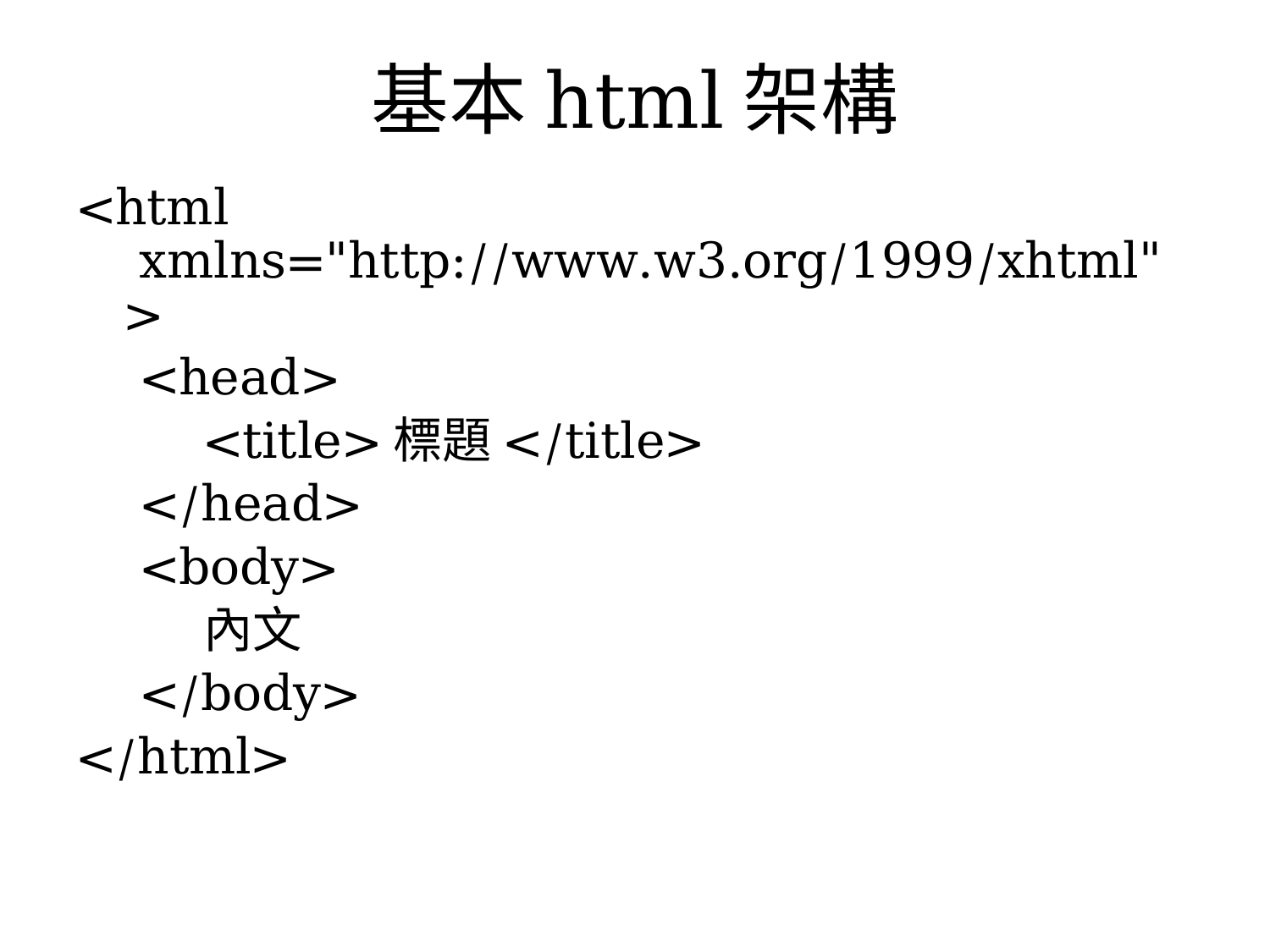

# 基本html架構
<html  xmlns="http://www.w3.org/1999/xhtml">
<head>
<title>標題</title>
</head>
<body>
內文
</body>
</html>